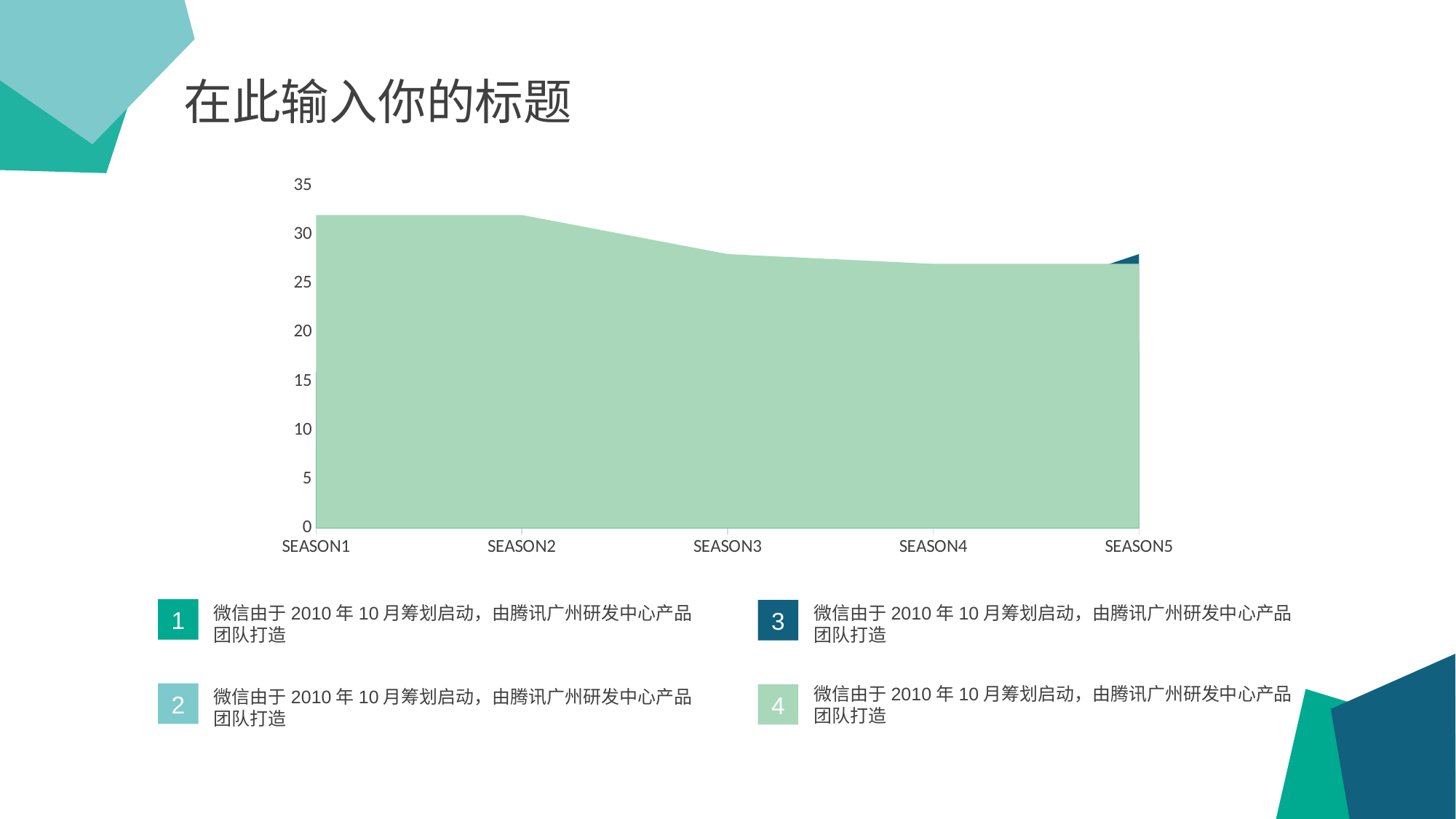

在此输入你的标题

### Chart

| Category | 系列 1 | 系列 2 | 系列 22 | 系列 23 |
|---|---|---|---|---|
| SEASON1 | 32.0 | 16.0 | 11.0 | 9.0 |
| SEASON2 | 32.0 | 19.0 | 15.0 | 15.0 |
| SEASON3 | 28.0 | 20.0 | 25.0 | 10.0 |
| SEASON4 | 27.0 | 21.0 | 27.0 | 17.0 |
| SEASON5 | 27.0 | 28.0 | 19.0 | 18.0 |
微信由于2010年10月筹划启动，由腾讯广州研发中心产品团队打造
微信由于2010年10月筹划启动，由腾讯广州研发中心产品团队打造
1
3
微信由于2010年10月筹划启动，由腾讯广州研发中心产品团队打造
微信由于2010年10月筹划启动，由腾讯广州研发中心产品团队打造
2
4